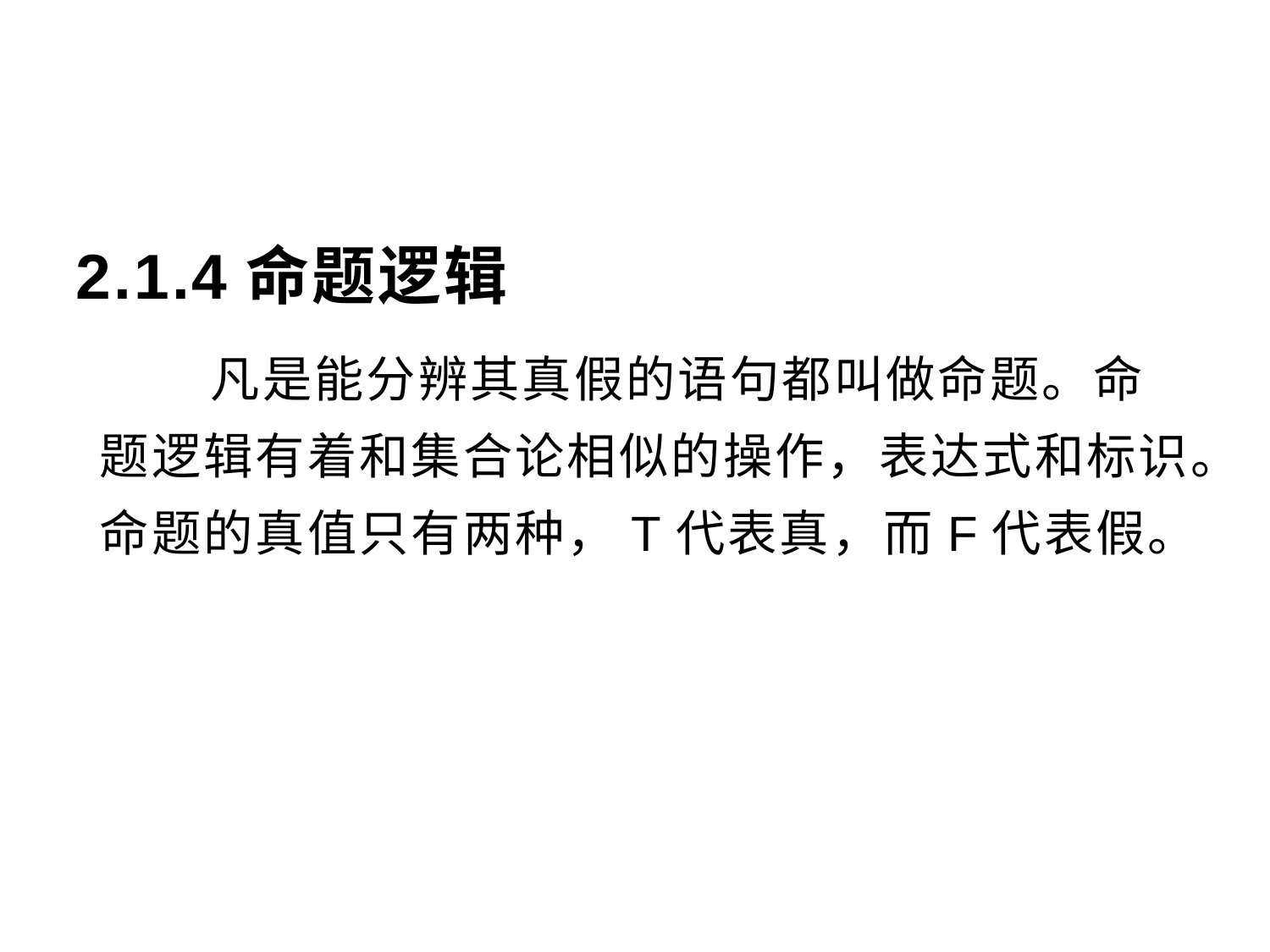

2.1.4命题逻辑
         凡是能分辨其真假的语句都叫做命题。命题逻辑有着和集合论相似的操作，表达式和标识。命题的真值只有两种，T代表真，而F代表假。